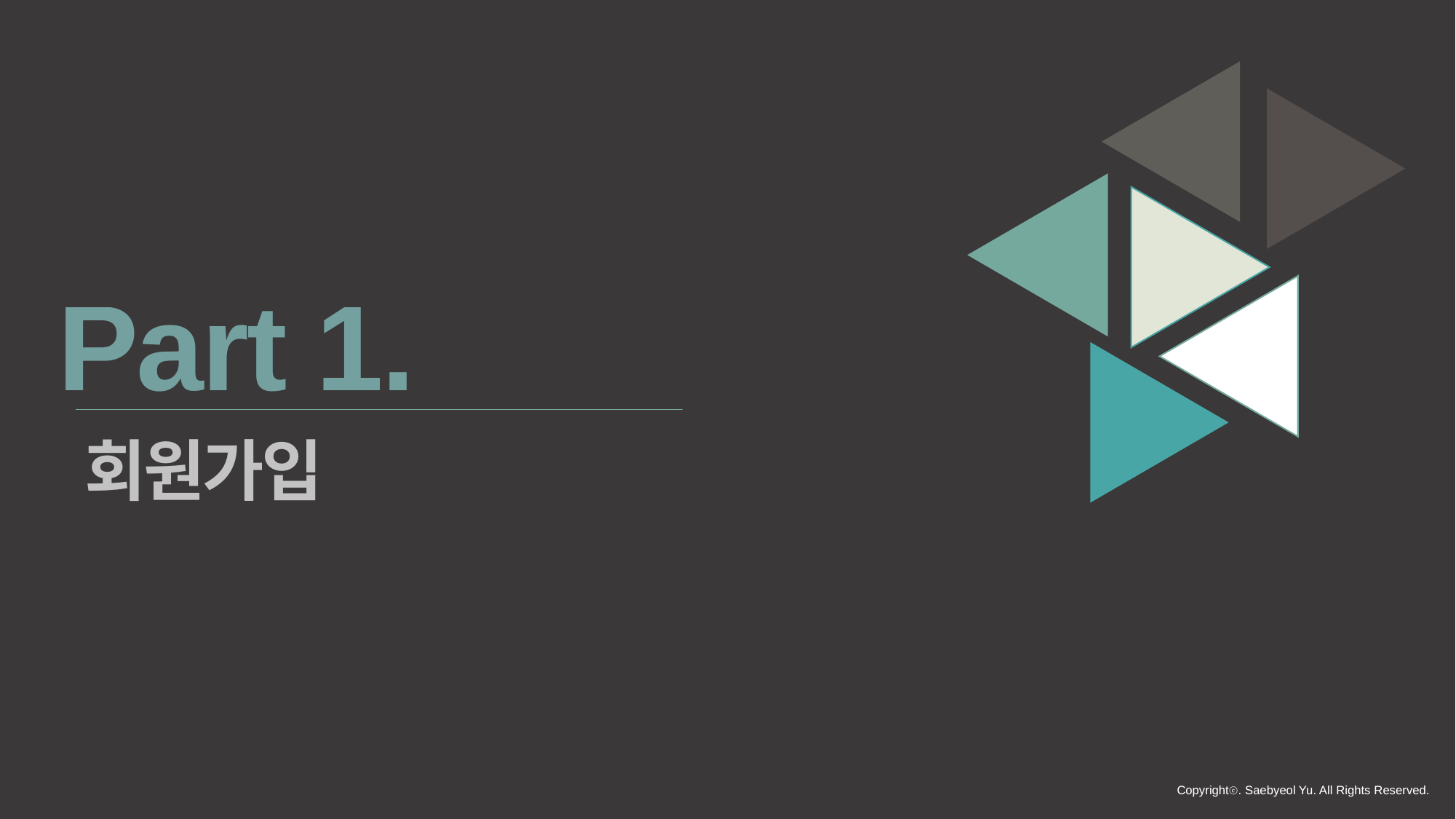

Part 1.
회원가입
Copyrightⓒ. Saebyeol Yu. All Rights Reserved.